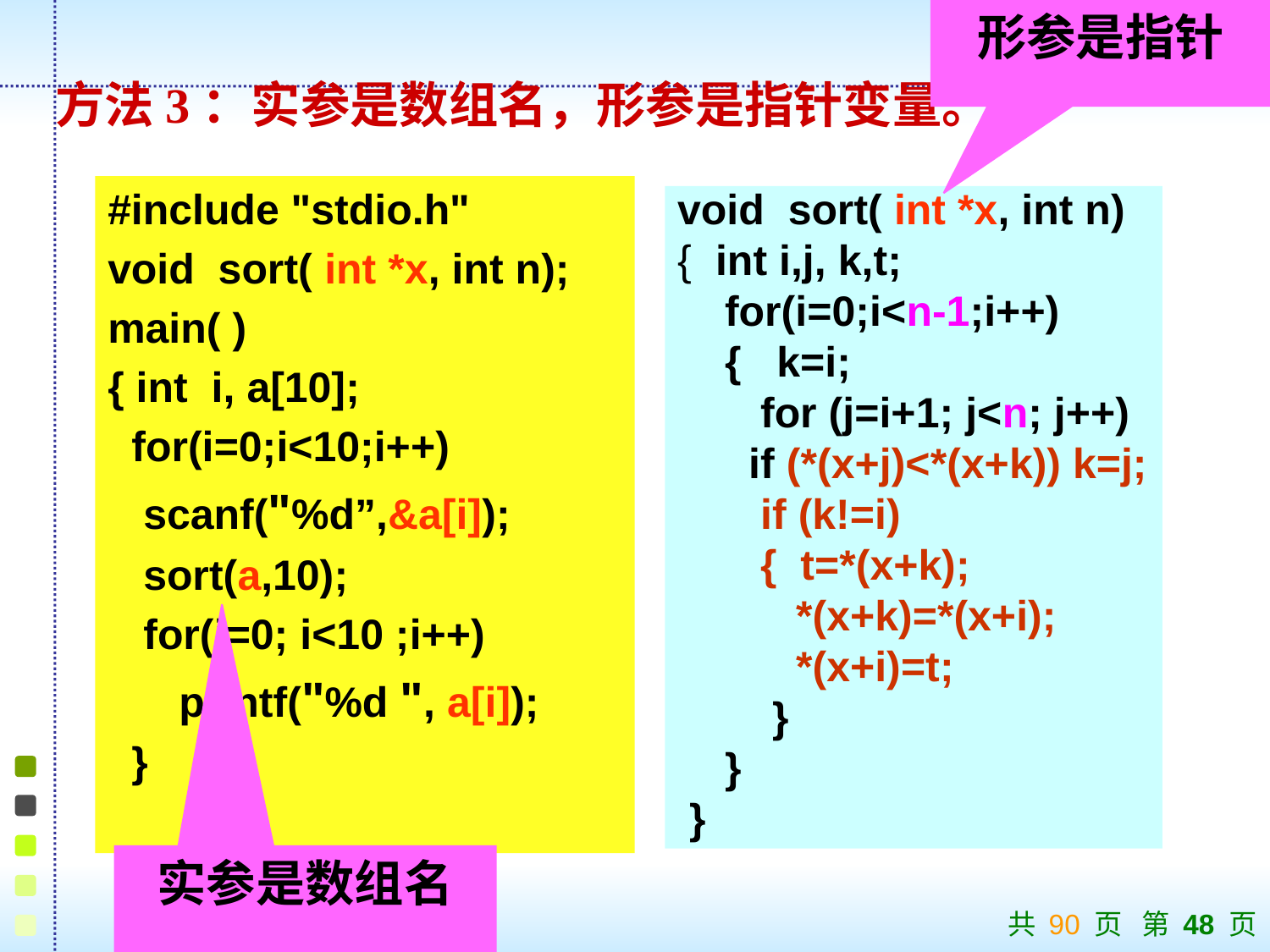

形参是指针
方法3：实参是数组名，形参是指针变量。
#include "stdio.h"
void  sort( int *x, int n);
main( )
{ int  i, a[10];
  for(i=0;i<10;i++)
   scanf("%d”,&a[i]);
   sort(a,10);
   for(i=0; i<10 ;i++)
      printf("%d ", a[i]);
  }
void  sort( int *x, int n)
{  int i,j, k,t;
    for(i=0;i<n-1;i++)
    {   k=i;
       for (j=i+1; j<n; j++)
      if (*(x+j)<*(x+k)) k=j;
       if (k!=i)
       {  t=*(x+k);
          *(x+k)=*(x+i);
          *(x+i)=t;
        }
    }
 }
实参是数组名
共 90 页   第 48 页